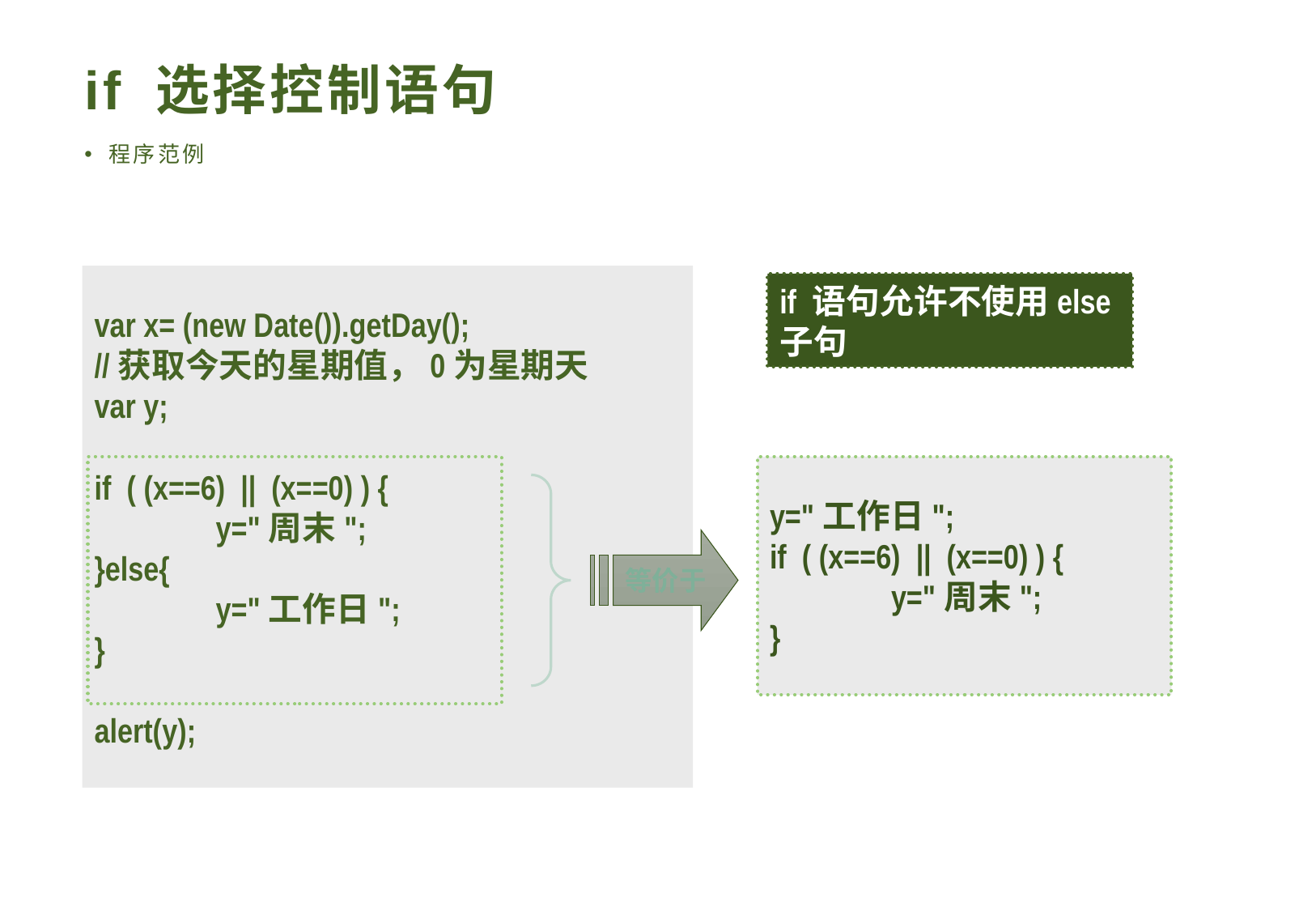

# if 选择控制语句
程序范例
var x= (new Date()).getDay();
//获取今天的星期值，0为星期天
var y;

if  ( (x==6)  ||  (x==0) ) {
	y="周末";
}else{
	y="工作日";
}

alert(y);
if 语句允许不使用else子句
y="工作日";
if  ( (x==6)  ||  (x==0) ) {
	y="周末";
}

等价于